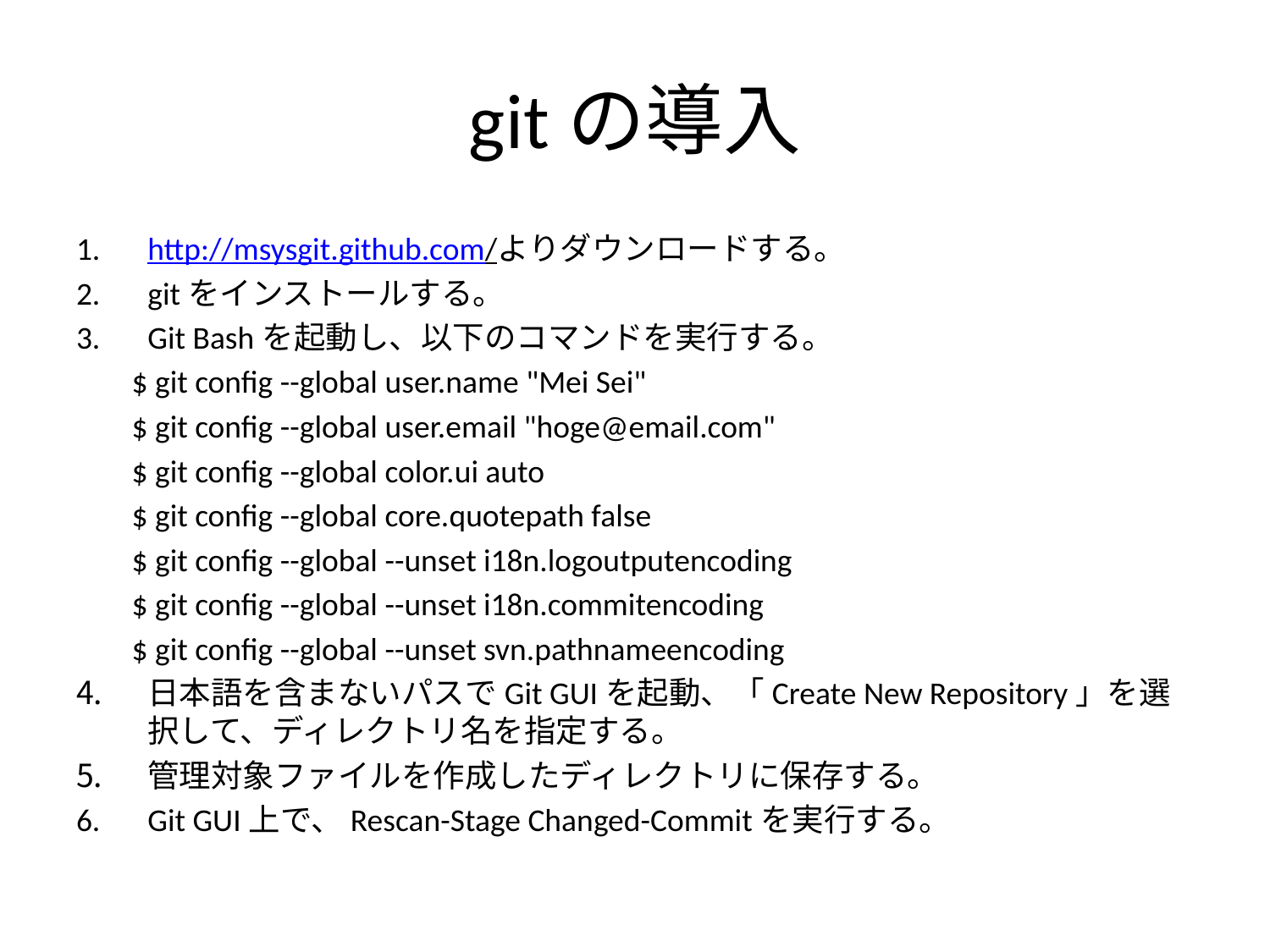

# gitの導入
http://msysgit.github.com/よりダウンロードする。
gitをインストールする。
Git Bashを起動し、以下のコマンドを実行する。
$ git config --global user.name "Mei Sei"
$ git config --global user.email "hoge@email.com"
$ git config --global color.ui auto
$ git config --global core.quotepath false
$ git config --global --unset i18n.logoutputencoding
$ git config --global --unset i18n.commitencoding
$ git config --global --unset svn.pathnameencoding
日本語を含まないパスでGit GUIを起動、「Create New Repository」を選択して、ディレクトリ名を指定する。
管理対象ファイルを作成したディレクトリに保存する。
Git GUI上で、Rescan-Stage Changed-Commitを実行する。